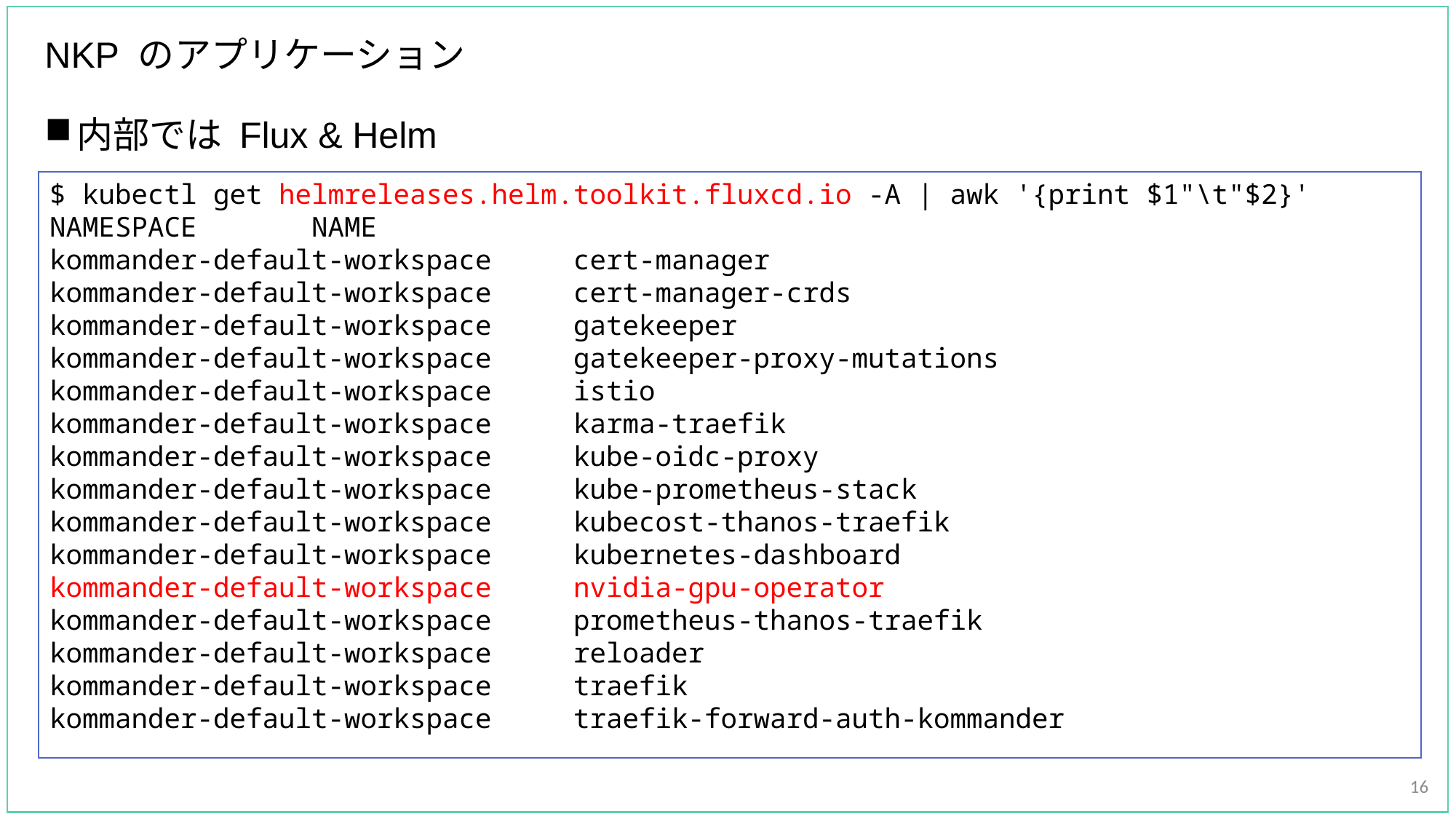

# NKP のアプリケーション
内部では Flux & Helm
$ kubectl get helmreleases.helm.toolkit.fluxcd.io -A | awk '{print $1"\t"$2}'
NAMESPACE       NAME
kommander-default-workspace     cert-manager
kommander-default-workspace     cert-manager-crds
kommander-default-workspace     gatekeeper
kommander-default-workspace     gatekeeper-proxy-mutations
kommander-default-workspace     istio
kommander-default-workspace     karma-traefik
kommander-default-workspace     kube-oidc-proxy
kommander-default-workspace     kube-prometheus-stack
kommander-default-workspace     kubecost-thanos-traefik
kommander-default-workspace     kubernetes-dashboard
kommander-default-workspace     nvidia-gpu-operator
kommander-default-workspace     prometheus-thanos-traefik
kommander-default-workspace     reloader
kommander-default-workspace     traefik
kommander-default-workspace     traefik-forward-auth-kommander
16